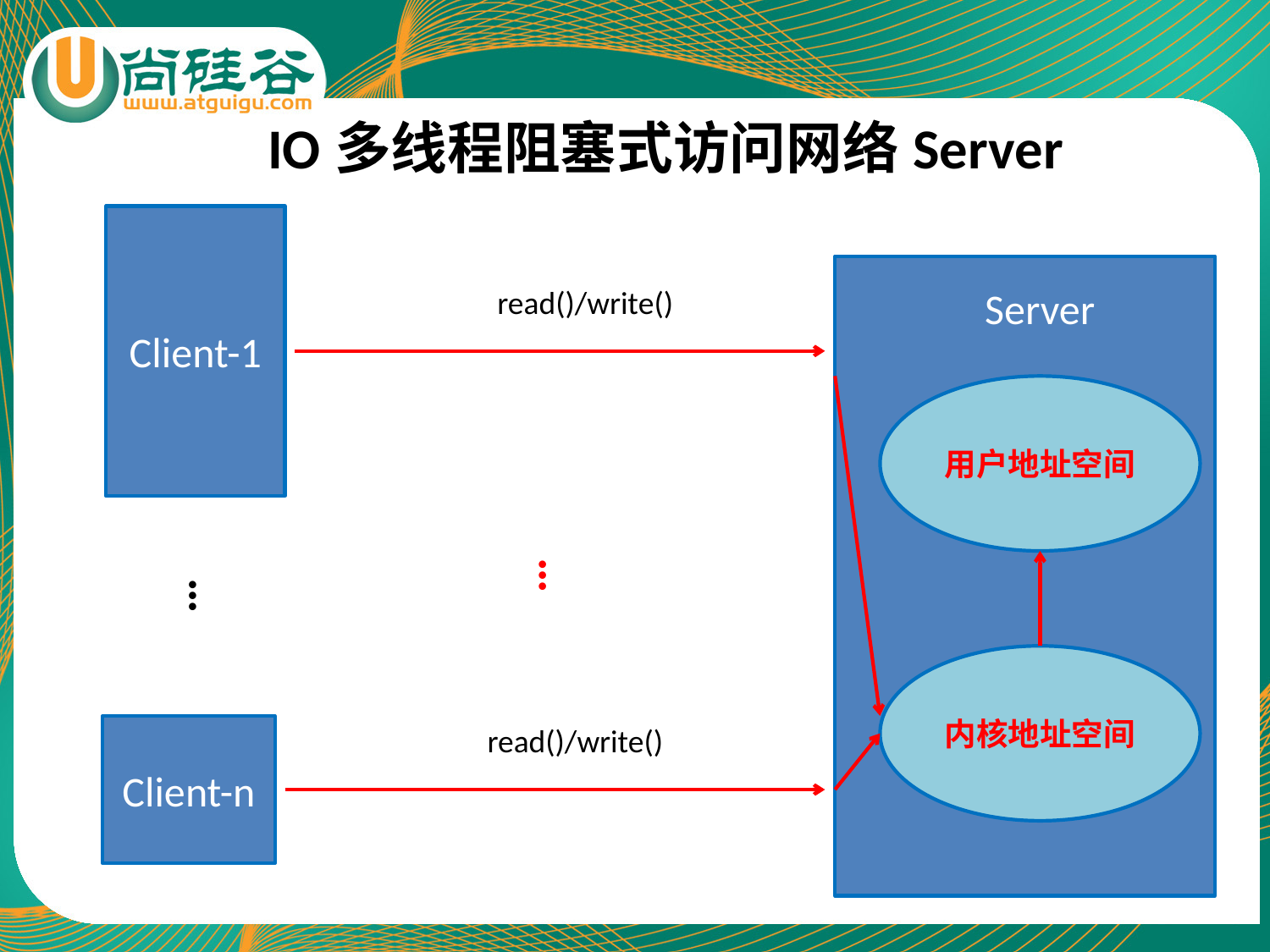

IO多线程阻塞式访问网络Server
Client-1

read()/write()
Server
用户地址空间
…
…
内核地址空间
read()/write()
Client-n